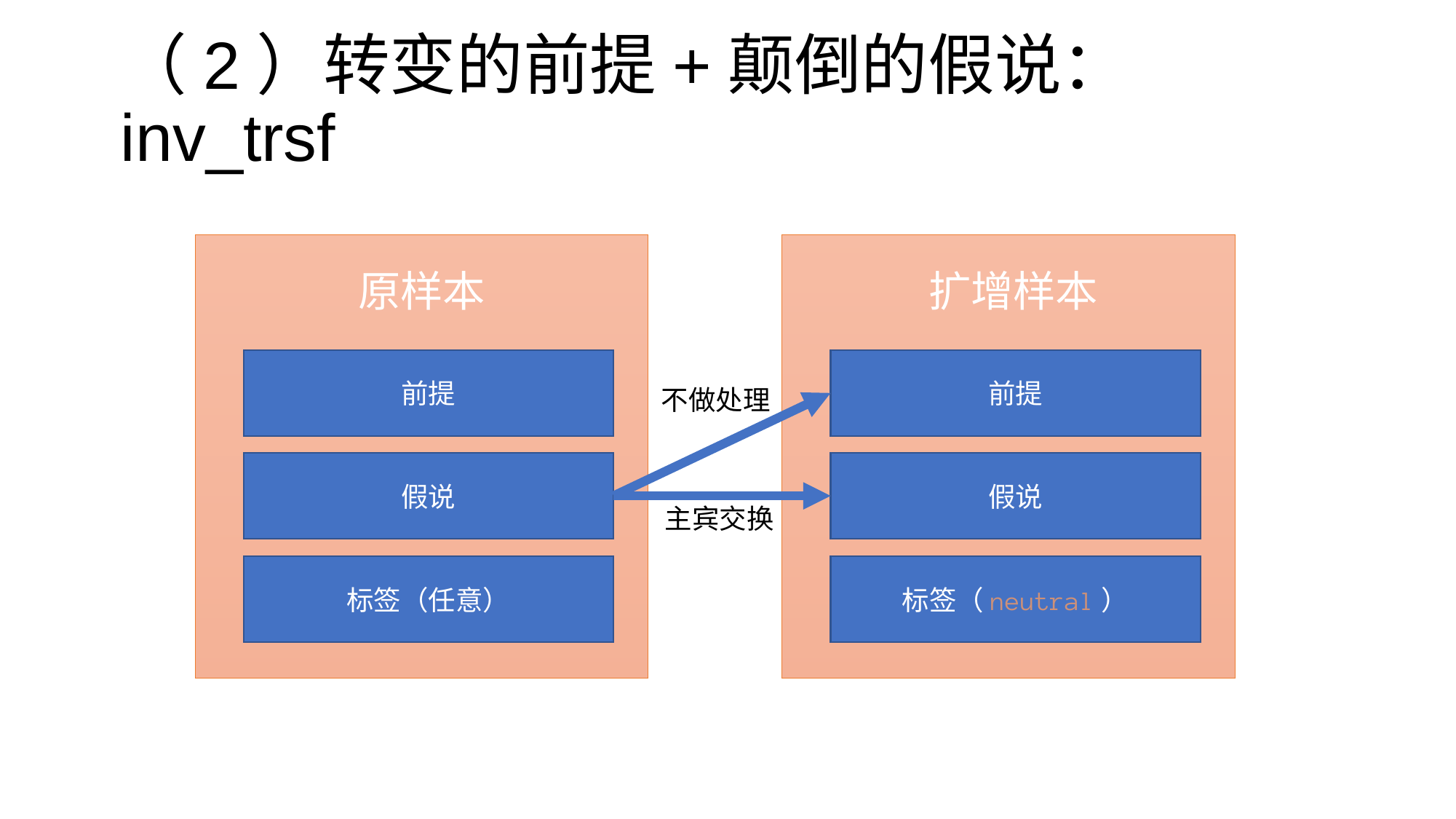

# （2）转变的前提+颠倒的假说：inv_trsf

原样本
前提
假说
标签（任意）

扩增样本
前提
假说
标签（neutral）
主宾交换
不做处理